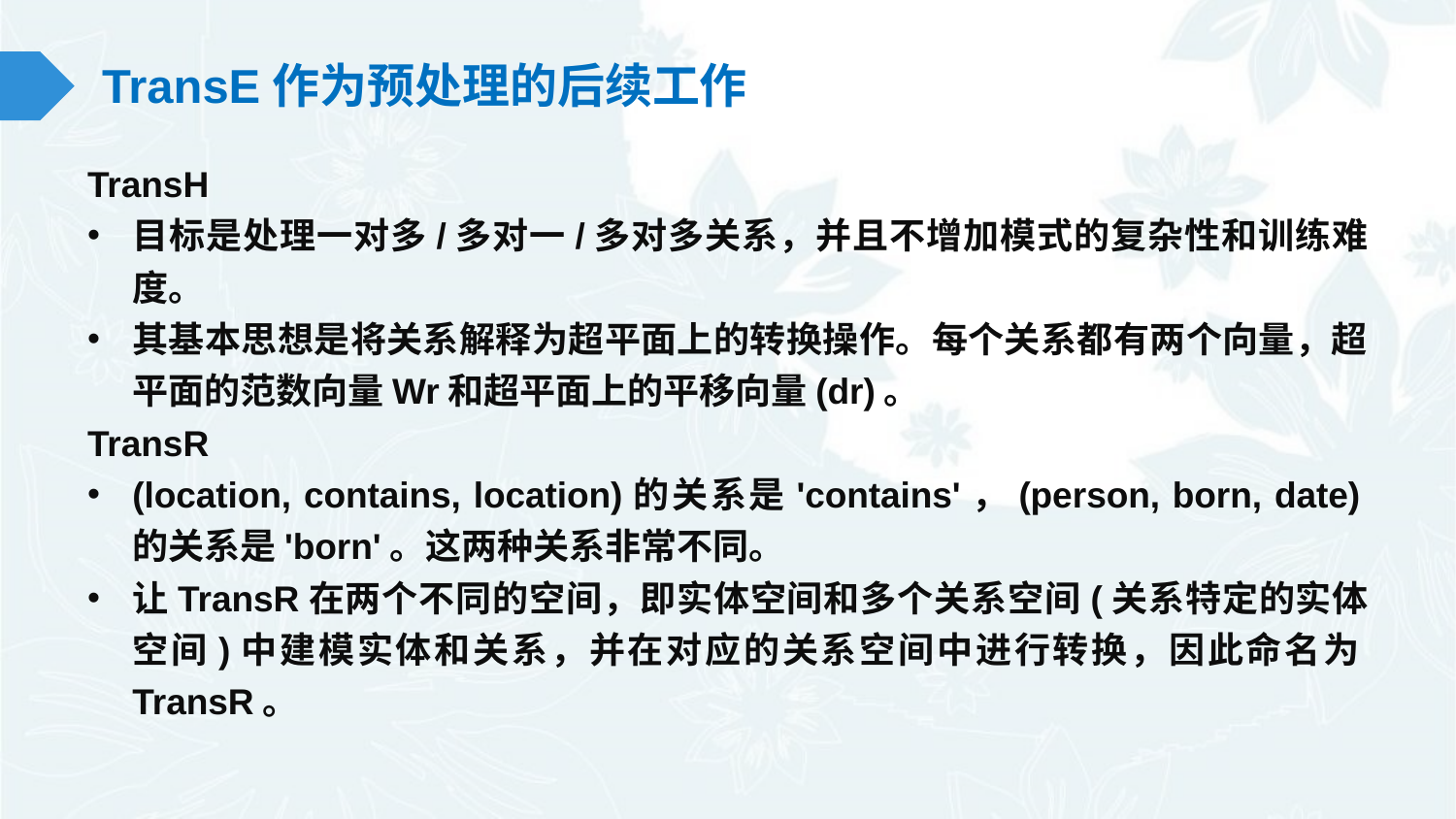

# TransE作为预处理的后续工作
TransH
目标是处理一对多/多对一/多对多关系，并且不增加模式的复杂性和训练难度。
其基本思想是将关系解释为超平面上的转换操作。每个关系都有两个向量，超平面的范数向量Wr和超平面上的平移向量(dr)。
TransR
(location, contains, location)的关系是'contains'，(person, born, date)的关系是'born'。这两种关系非常不同。
让TransR在两个不同的空间，即实体空间和多个关系空间(关系特定的实体空间)中建模实体和关系，并在对应的关系空间中进行转换，因此命名为TransR。